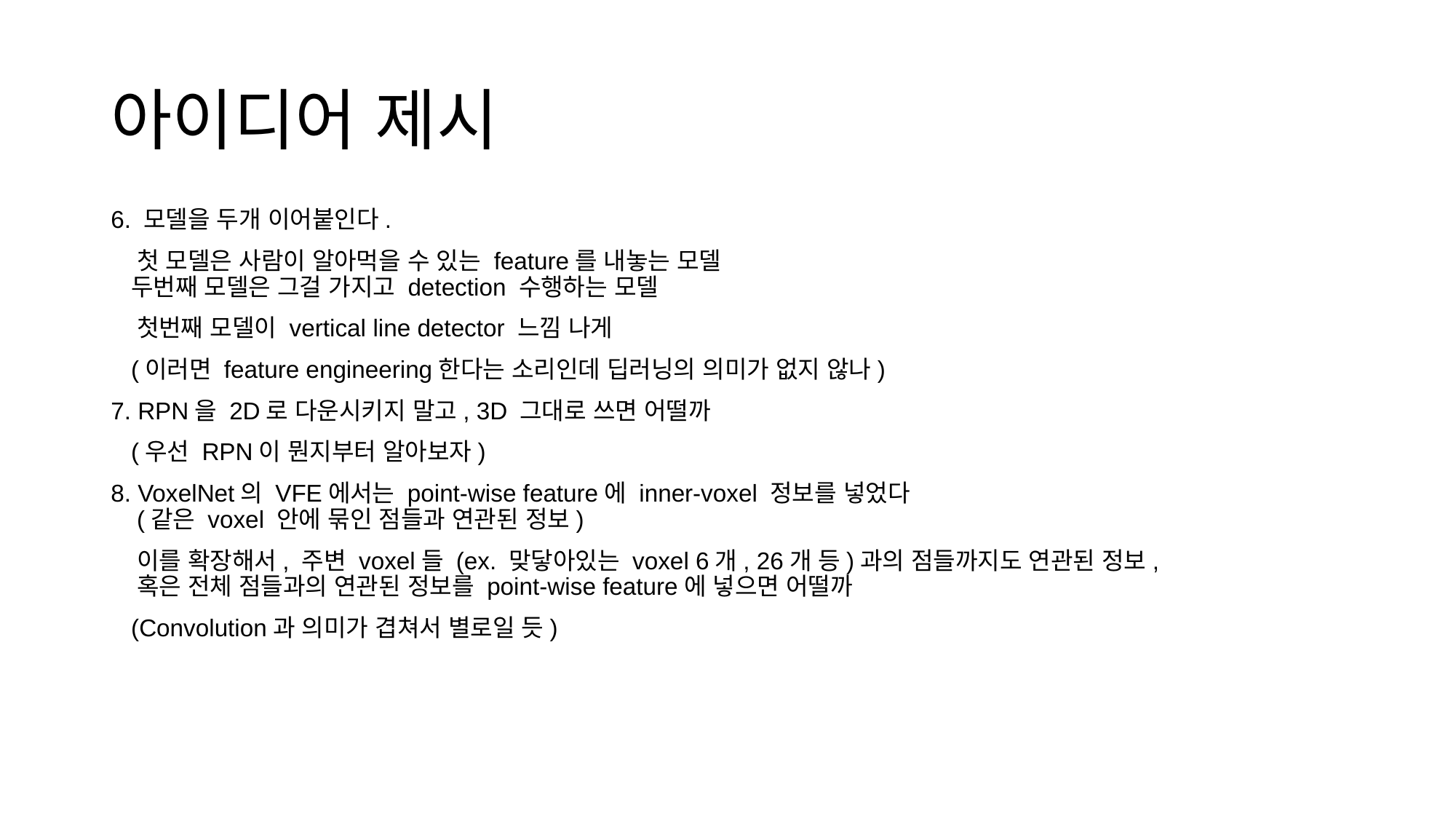

# 아이디어 제시
6. 모델을 두개 이어붙인다.
   첫 모델은 사람이 알아먹을 수 있는 feature를 내놓는 모델
   두번째 모델은 그걸 가지고 detection 수행하는 모델
   첫번째 모델이 vertical line detector 느낌 나게
   (이러면 feature engineering한다는 소리인데 딥러닝의 의미가 없지 않나)
7. RPN을 2D로 다운시키지 말고, 3D 그대로 쓰면 어떨까
   (우선 RPN이 뭔지부터 알아보자)
8. VoxelNet의 VFE에서는 point-wise feature에 inner-voxel 정보를 넣었다
   (같은 voxel 안에 묶인 점들과 연관된 정보)
   이를 확장해서, 주변 voxel들 (ex. 맞닿아있는 voxel 6개, 26개 등)과의 점들까지도 연관된 정보,
   혹은 전체 점들과의 연관된 정보를 point-wise feature에 넣으면 어떨까
   (Convolution과 의미가 겹쳐서 별로일 듯)